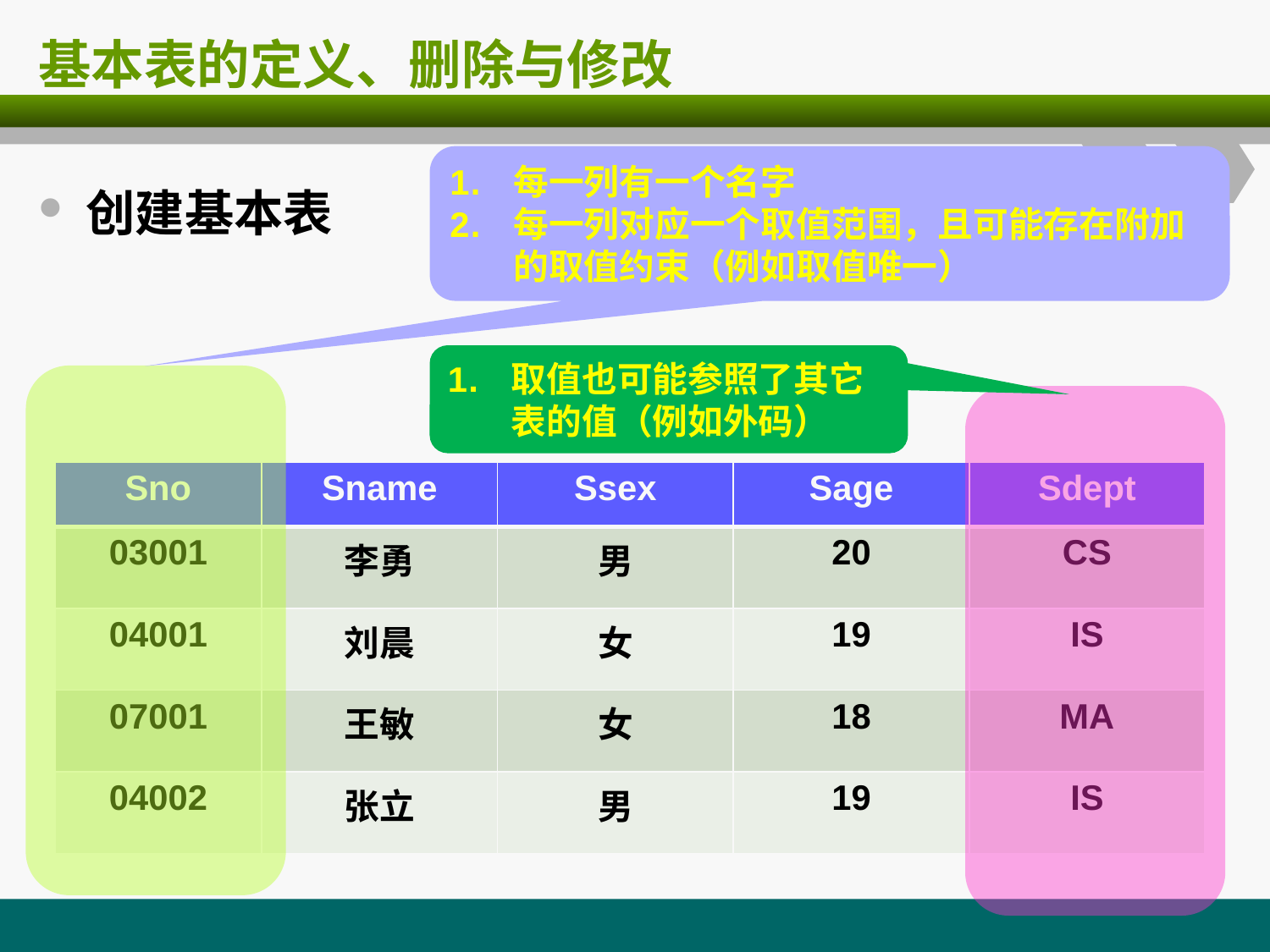

# 基本表的定义、删除与修改
每一列有一个名字
每一列对应一个取值范围，且可能存在附加的取值约束（例如取值唯一）
创建基本表
取值也可能参照了其它表的值（例如外码）

CREATE TABLE <表名>(
           <列名> <数据类型>   [ <列级完整性约束条件> ]
      [, <列名> <数据类型> [ <列级完整性约束条件>]  ]
       …
      [, <表级完整性约束条件> ]
);

| Sno | Sname | Ssex | Sage | Sdept |
| --- | --- | --- | --- | --- |
| 03001 | 李勇 | 男 | 20 | CS |
| 04001 | 刘晨 | 女 | 19 | IS |
| 07001 | 王敏 | 女 | 18 | MA |
| 04002 | 张立 | 男 | 19 | IS |